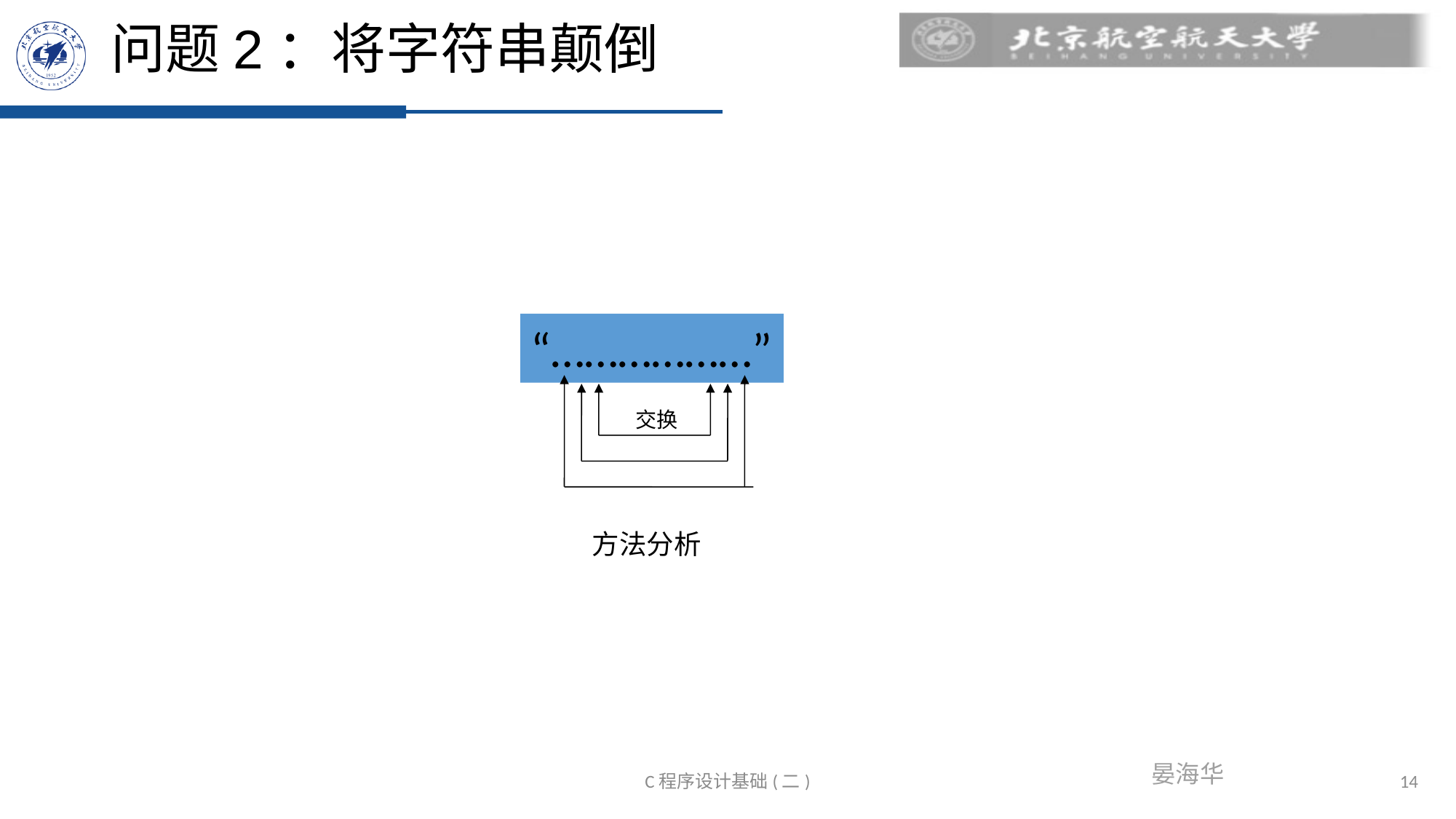

# 问题2：将字符串颠倒
“………………”

交换
方法分析
14
C程序设计基础(二)